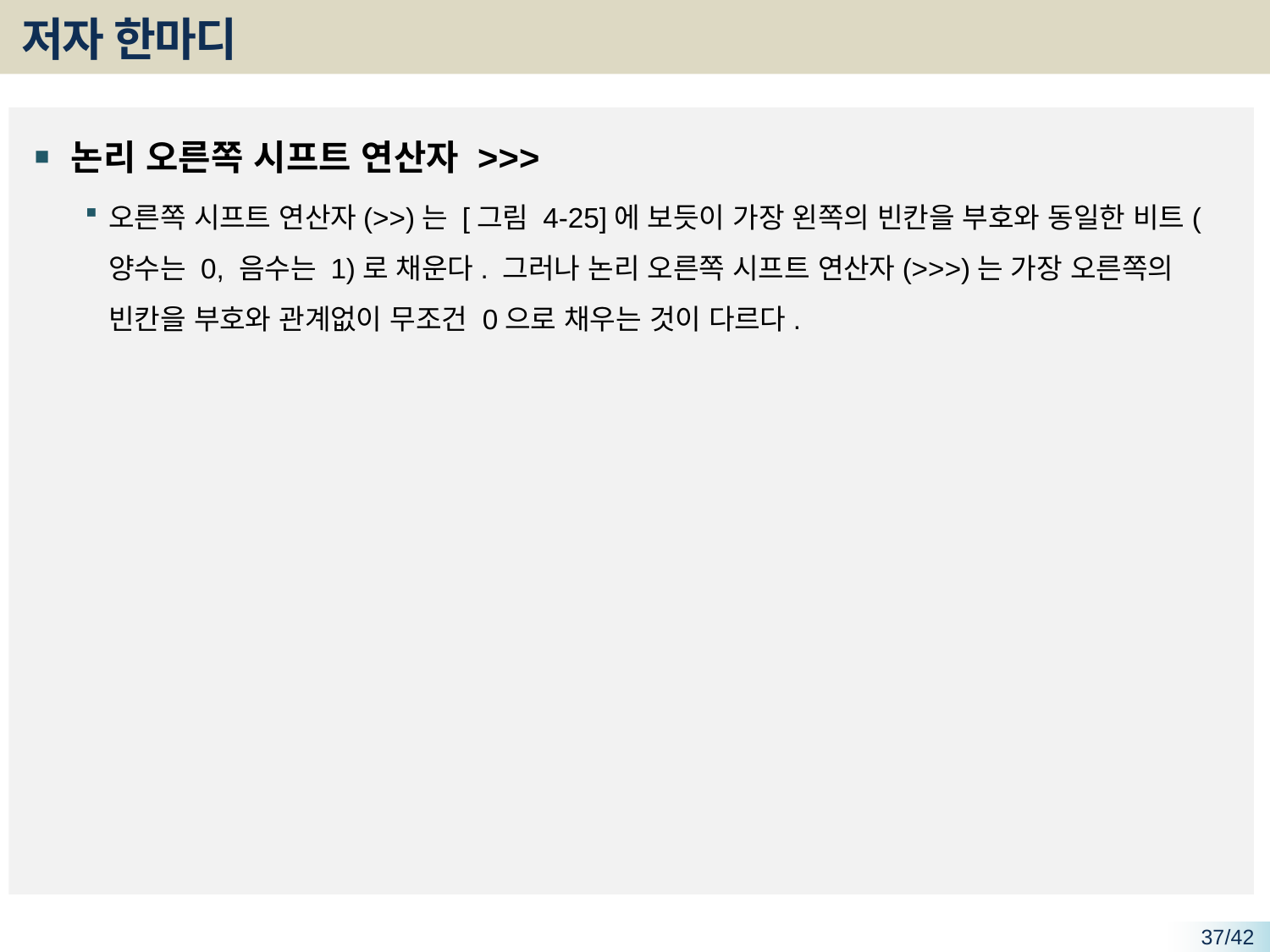

# 저자 한마디
논리 오른쪽 시프트 연산자 >>>
오른쪽 시프트 연산자(>>)는 [그림 4-25]에 보듯이 가장 왼쪽의 빈칸을 부호와 동일한 비트(양수는 0, 음수는 1)로 채운다. 그러나 논리 오른쪽 시프트 연산자(>>>)는 가장 오른쪽의 빈칸을 부호와 관계없이 무조건 0으로 채우는 것이 다르다.